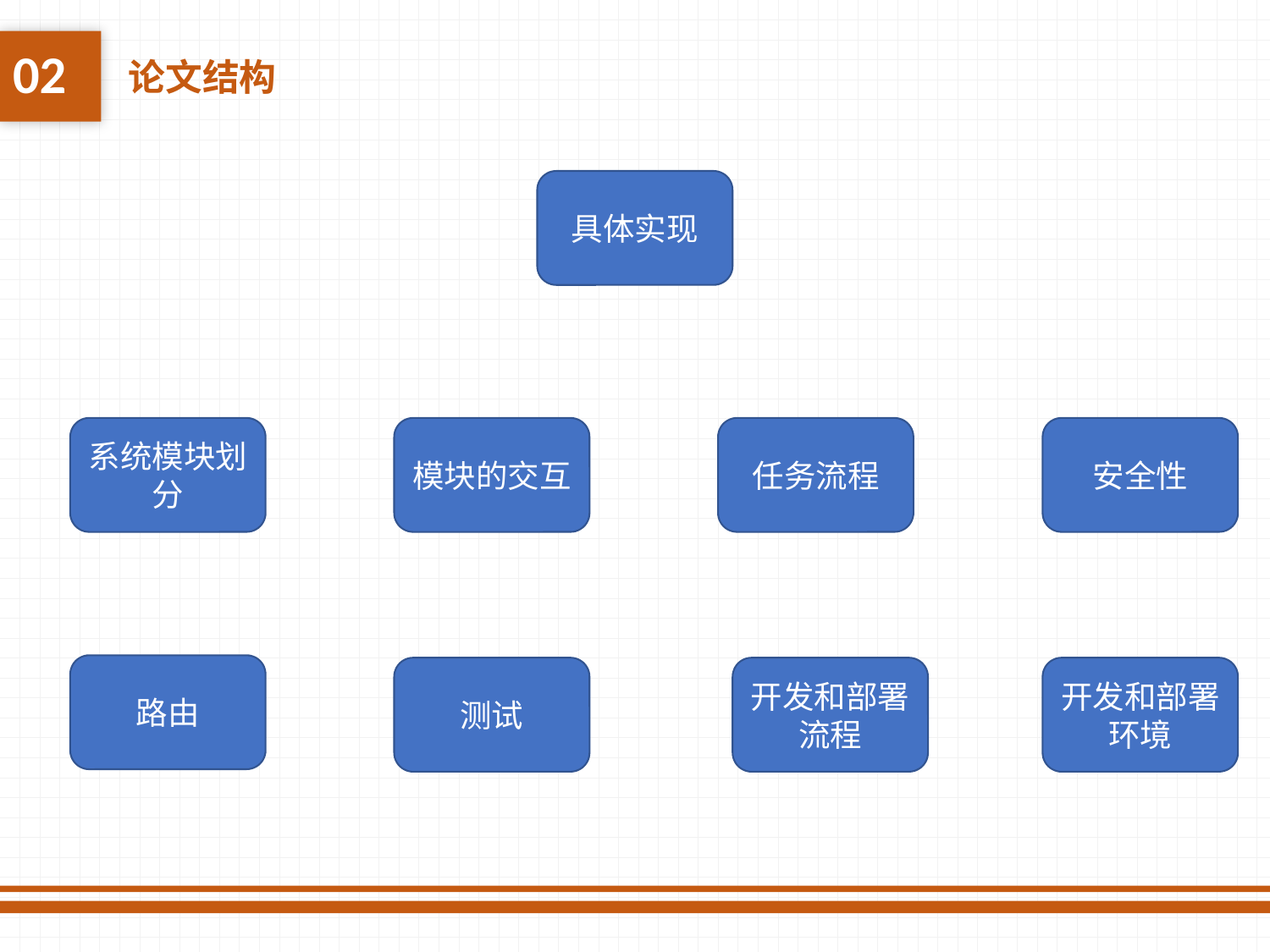

02
论文结构
具体实现
系统模块划分
模块的交互
任务流程
安全性
路由
测试
开发和部署流程
开发和部署环境